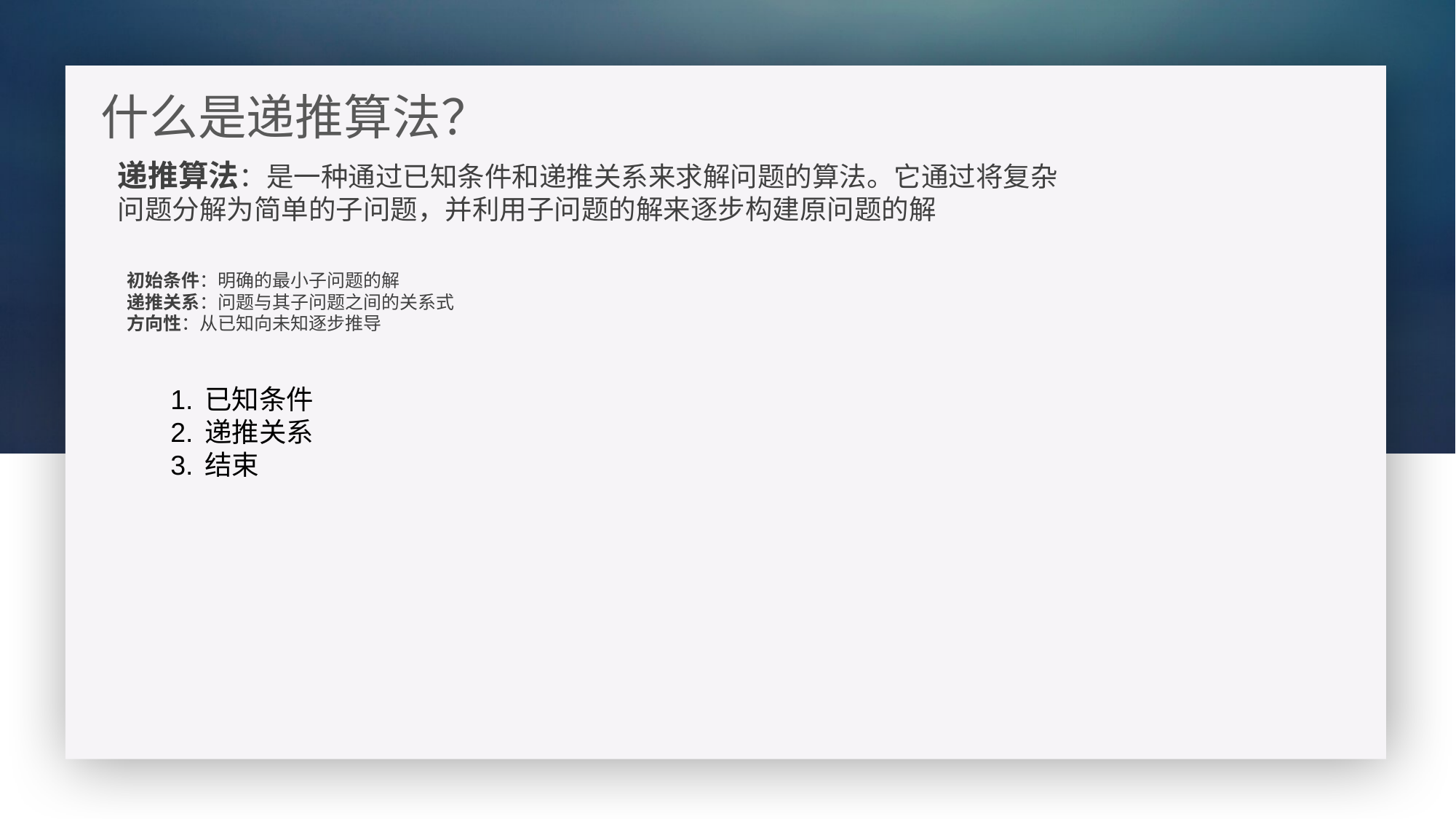

什么是递推算法？
递推算法：是一种通过已知条件和递推关系来求解问题的算法。它通过将复杂问题分解为简单的子问题，并利用子问题的解来逐步构建原问题的解

初始条件：明确的最小子问题的解
递推关系：问题与其子问题之间的关系式
方向性：从已知向未知逐步推导
已知条件
递推关系
结束